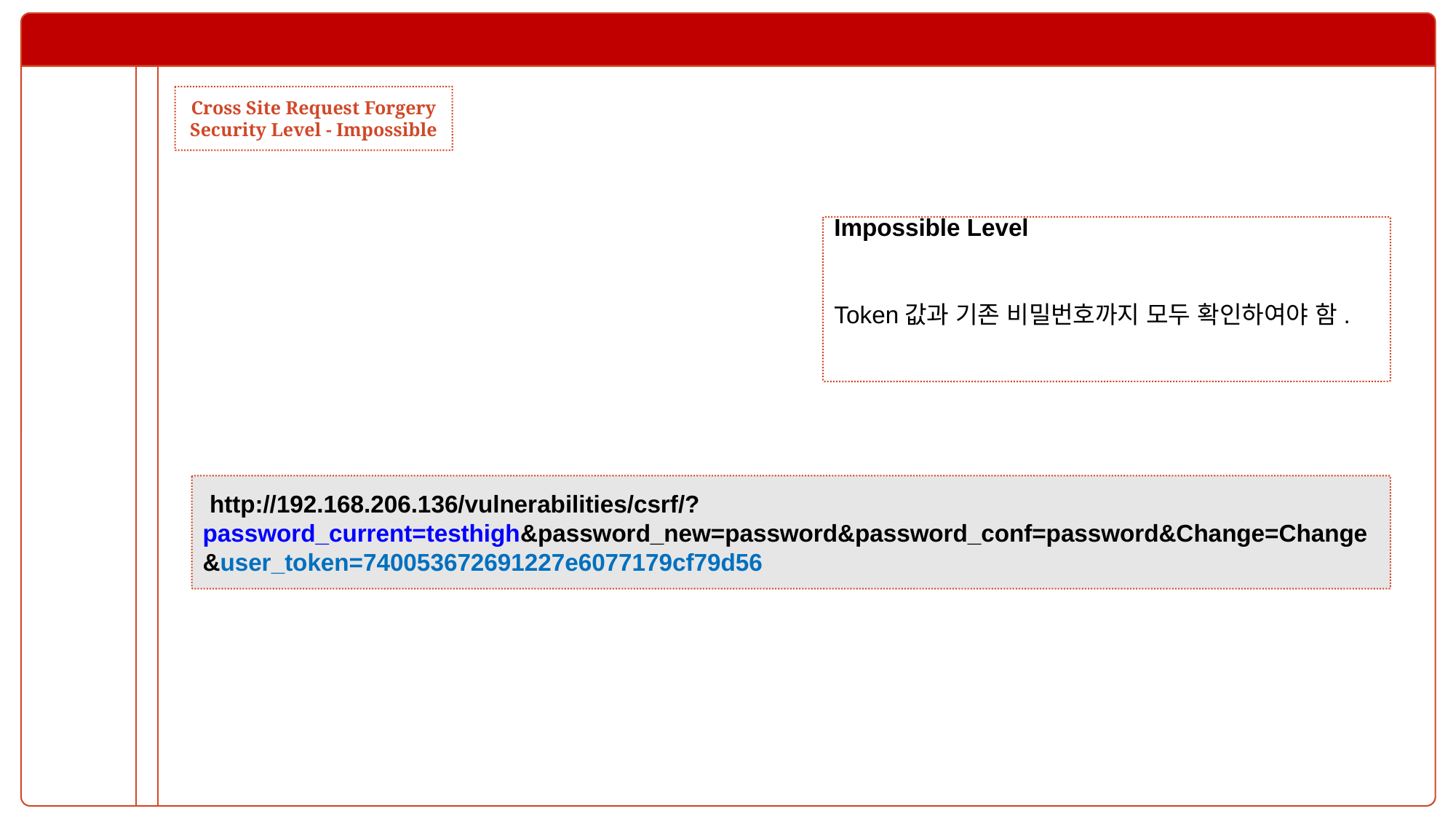

Cross Site Request Forgery
Security Level - Impossible
Impossible Level

Token값과 기존 비밀번호까지 모두 확인하여야 함.

 http://192.168.206.136/vulnerabilities/csrf/?password_current=testhigh&password_new=password&password_conf=password&Change=Change&user_token=740053672691227e6077179cf79d56